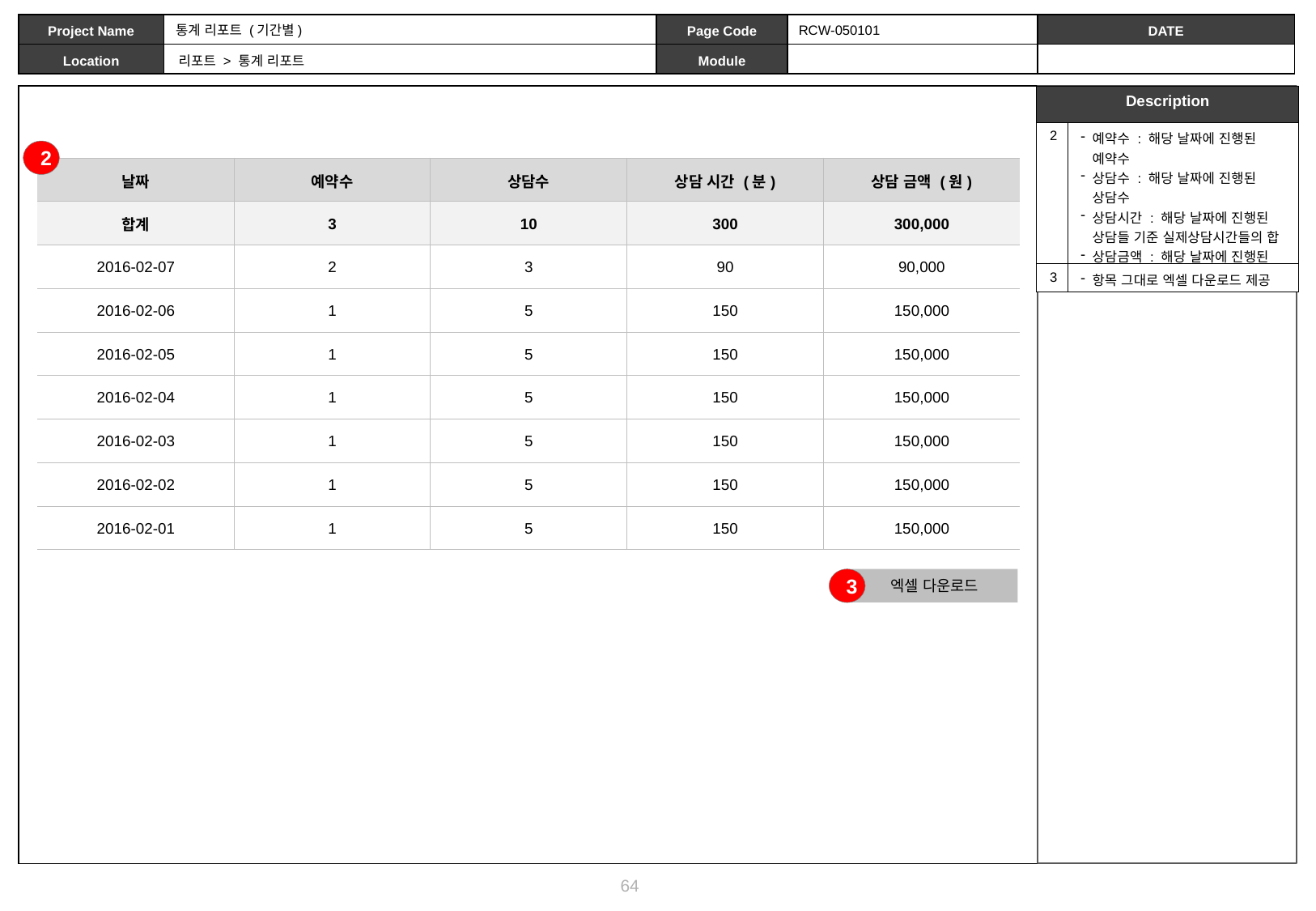

통계 리포트 (기간별)
RCW-050101
리포트 > 통계 리포트
| Description |  |
| --- | --- |
| 2 | 예약수 : 해당 날짜에 진행된 예약수 상담수 : 해당 날짜에 진행된 상담수 상담시간 : 해당 날짜에 진행된 상담들 기준 실제상담시간들의 합 상담금액 : 해당 날짜에 진행된 상담들 기준 상담 금액의 합 |
| 3 | 항목 그대로 엑셀 다운로드 제공 |
2
| 날짜 | 예약수 | 상담수 | 상담 시간 (분) | 상담 금액 (원) |
| --- | --- | --- | --- | --- |
| 합계 | 3 | 10 | 300 | 300,000 |
| 2016-02-07 | 2 | 3 | 90 | 90,000 |
| 2016-02-06 | 1 | 5 | 150 | 150,000 |
| 2016-02-05 | 1 | 5 | 150 | 150,000 |
| 2016-02-04 | 1 | 5 | 150 | 150,000 |
| 2016-02-03 | 1 | 5 | 150 | 150,000 |
| 2016-02-02 | 1 | 5 | 150 | 150,000 |
| 2016-02-01 | 1 | 5 | 150 | 150,000 |
3
엑셀 다운로드
64